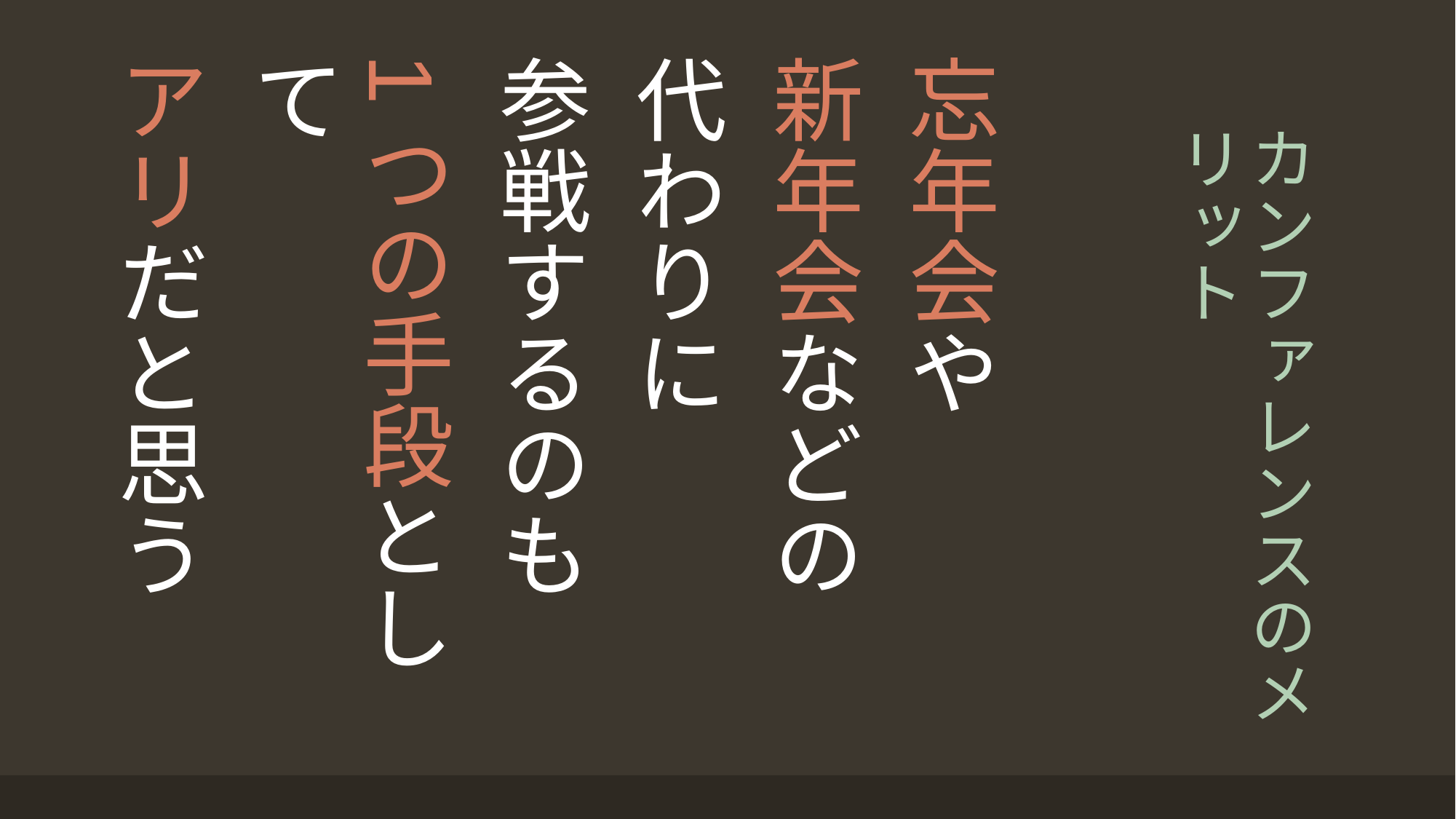

忘年会や
新年会などの
代わりに
参戦するのも
1つの手段として
アリだと思う
# カンファレンスのメリット